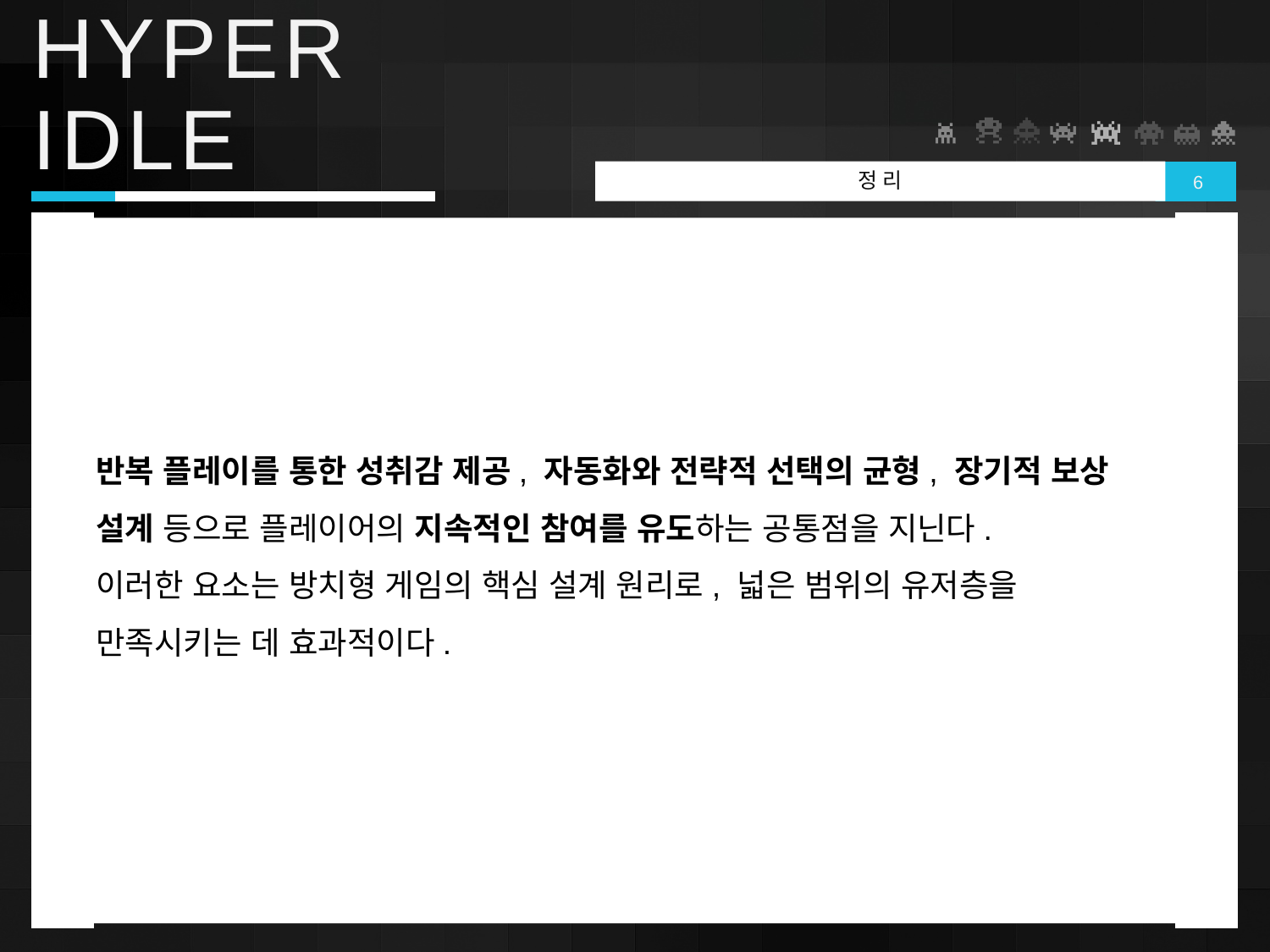

# HYPER IDLE
정리
6

반복 플레이를 통한 성취감 제공, 자동화와 전략적 선택의 균형, 장기적 보상 설계 등으로 플레이어의 지속적인 참여를 유도하는 공통점을 지닌다.
이러한 요소는 방치형 게임의 핵심 설계 원리로, 넓은 범위의 유저층을 만족시키는 데 효과적이다.